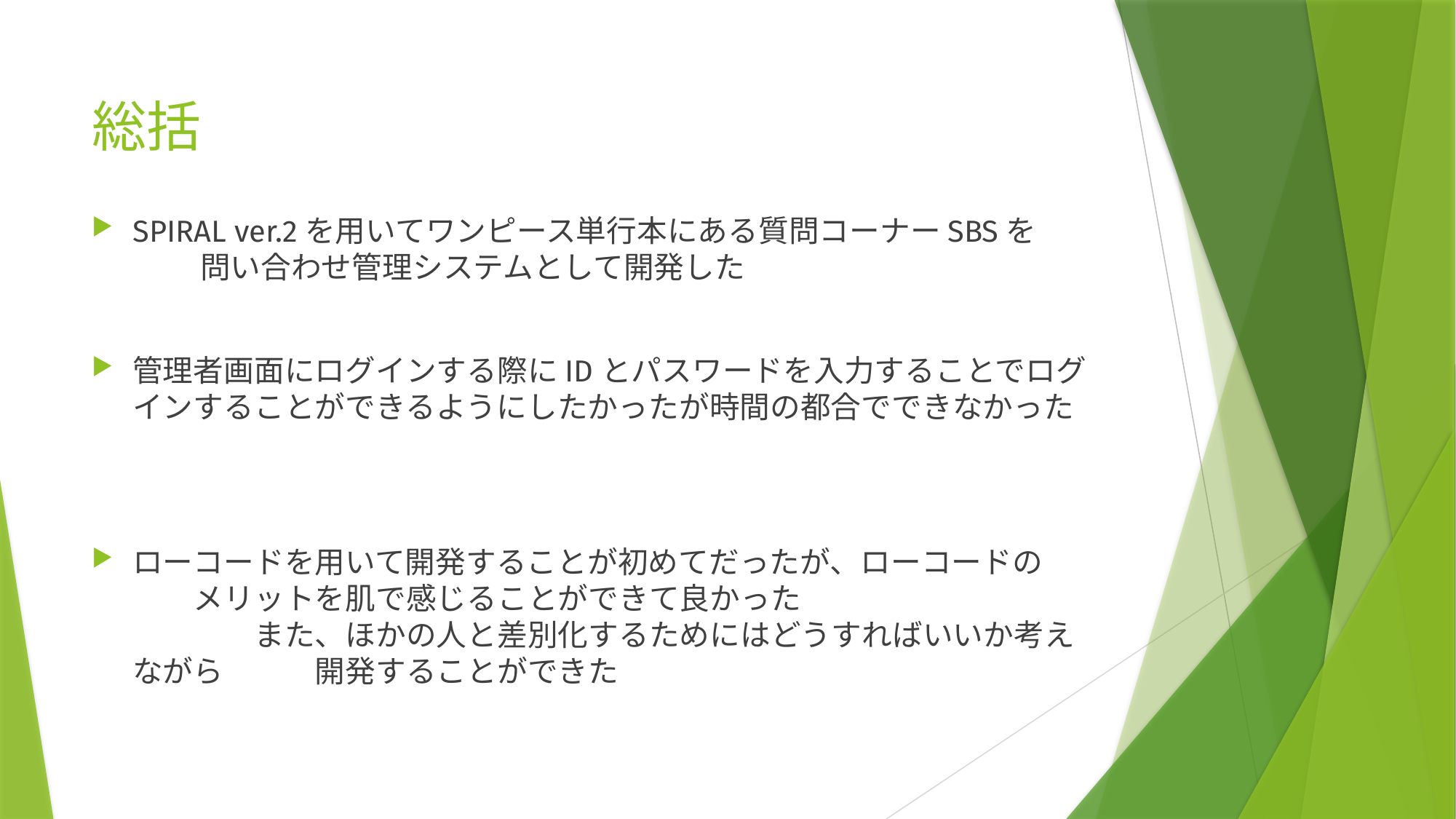

# 総括
SPIRAL ver.2を用いてワンピース単行本にある質問コーナーSBSを      　　 問い合わせ管理システムとして開発した

管理者画面にログインする際にIDとパスワードを入力することでログインすることができるようにしたかったが時間の都合でできなかった

ローコードを用いて開発することが初めてだったが、ローコードの　　　メリットを肌で感じることができて良かった　　　　　　　　　　　　　また、ほかの人と差別化するためにはどうすればいいか考えながら　　　開発することができた